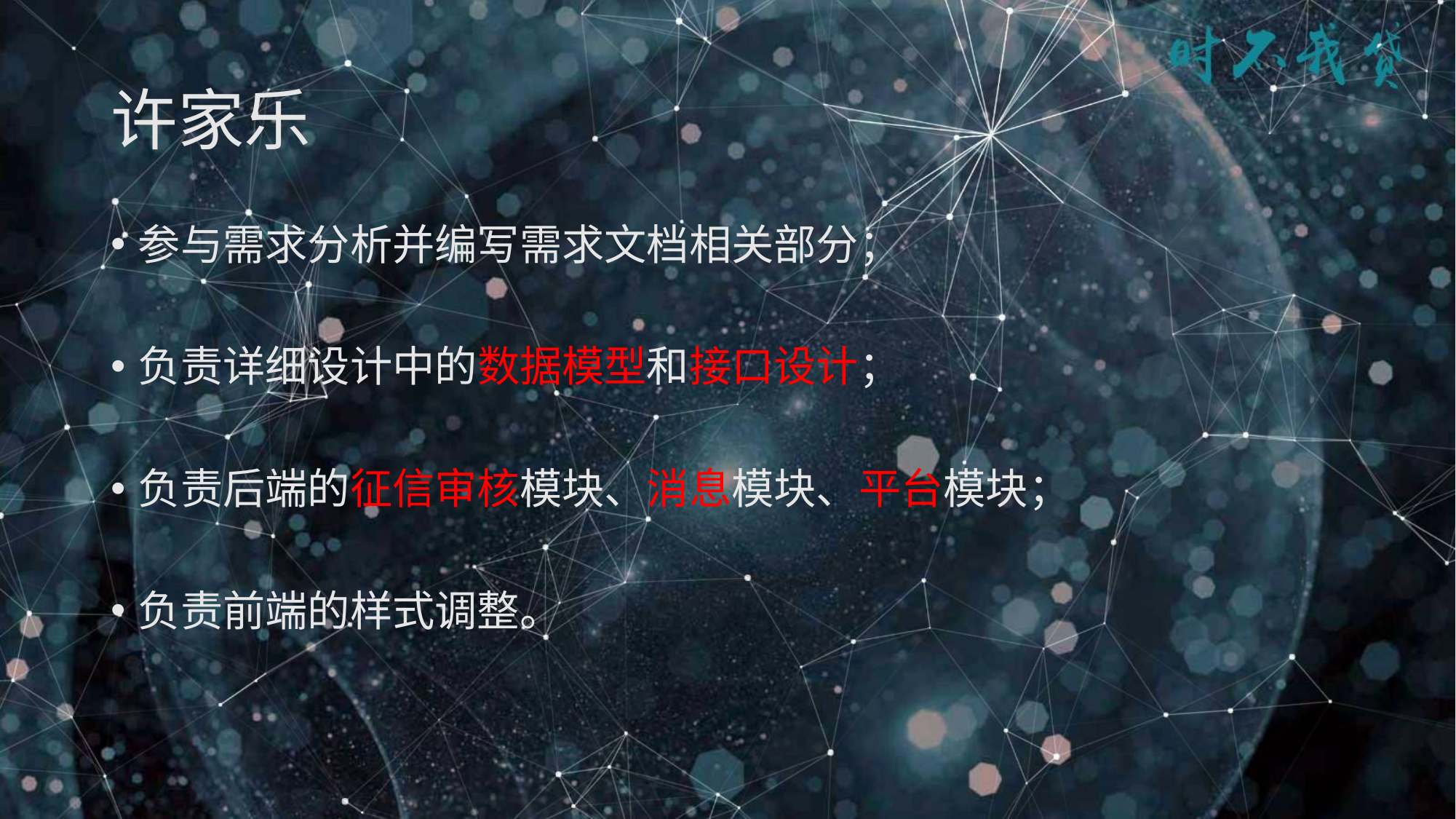

# 许家乐
参与需求分析并编写需求文档相关部分；

负责详细设计中的数据模型和接口设计；

负责后端的征信审核模块、消息模块、平台模块；

负责前端的样式调整。